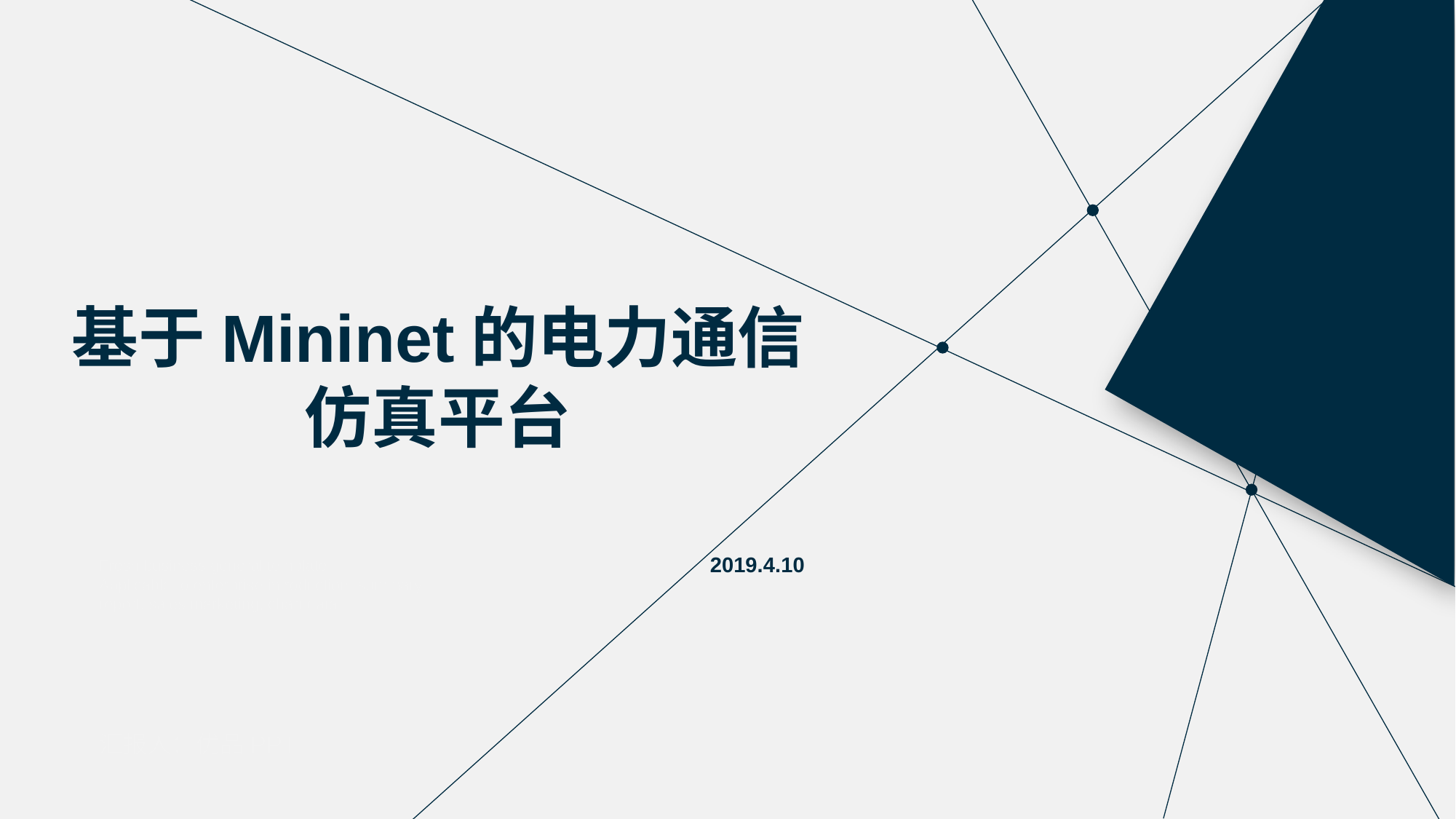

基于Mininet的电力通信仿真平台

2019.4.10
Fresh business general template
Applicable to enterprise introduction, summary report, sales marketing, chart data
汇报人：优品PPT